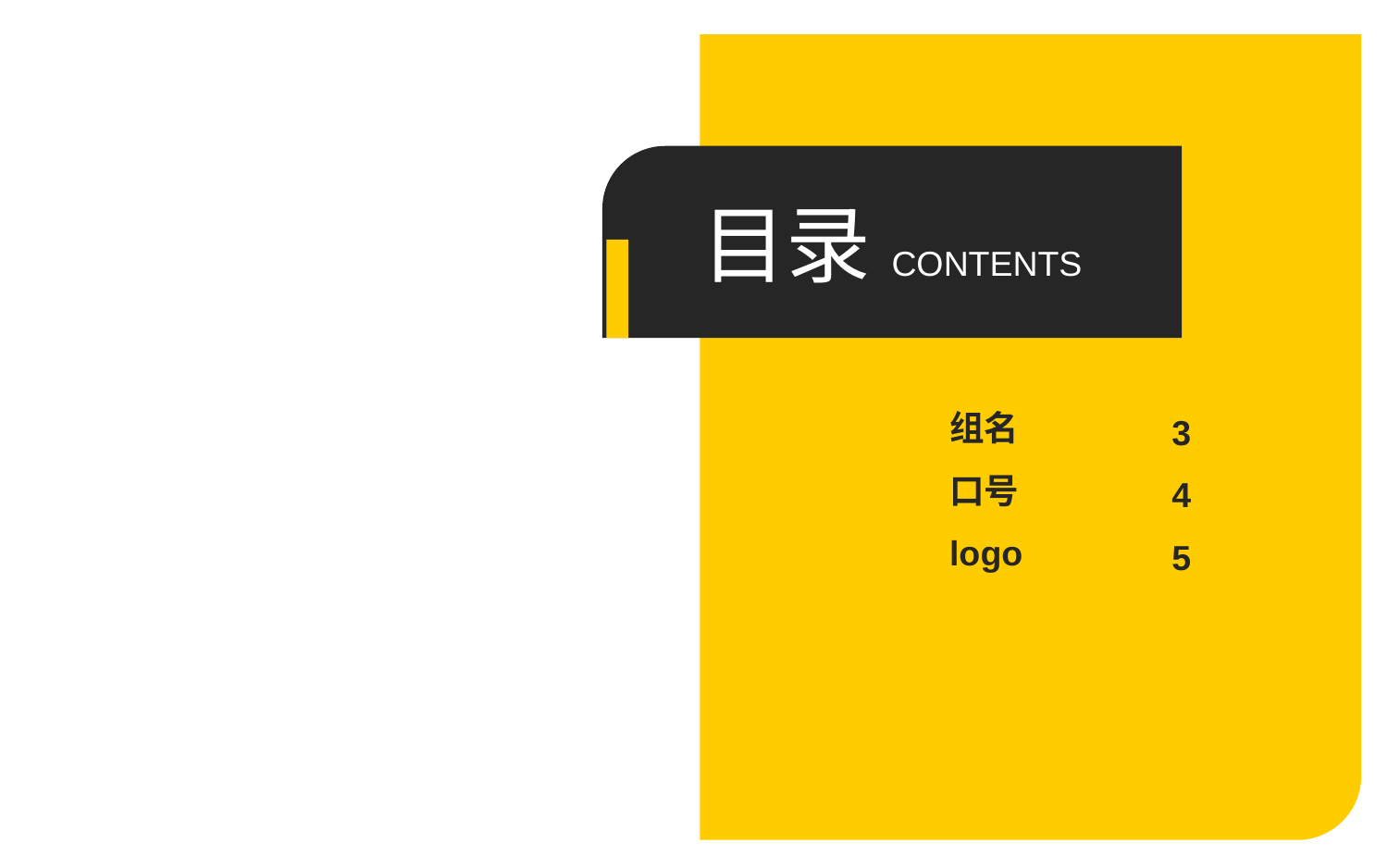

目录CONTENTS

组名
口号
logo

3
4
5

2